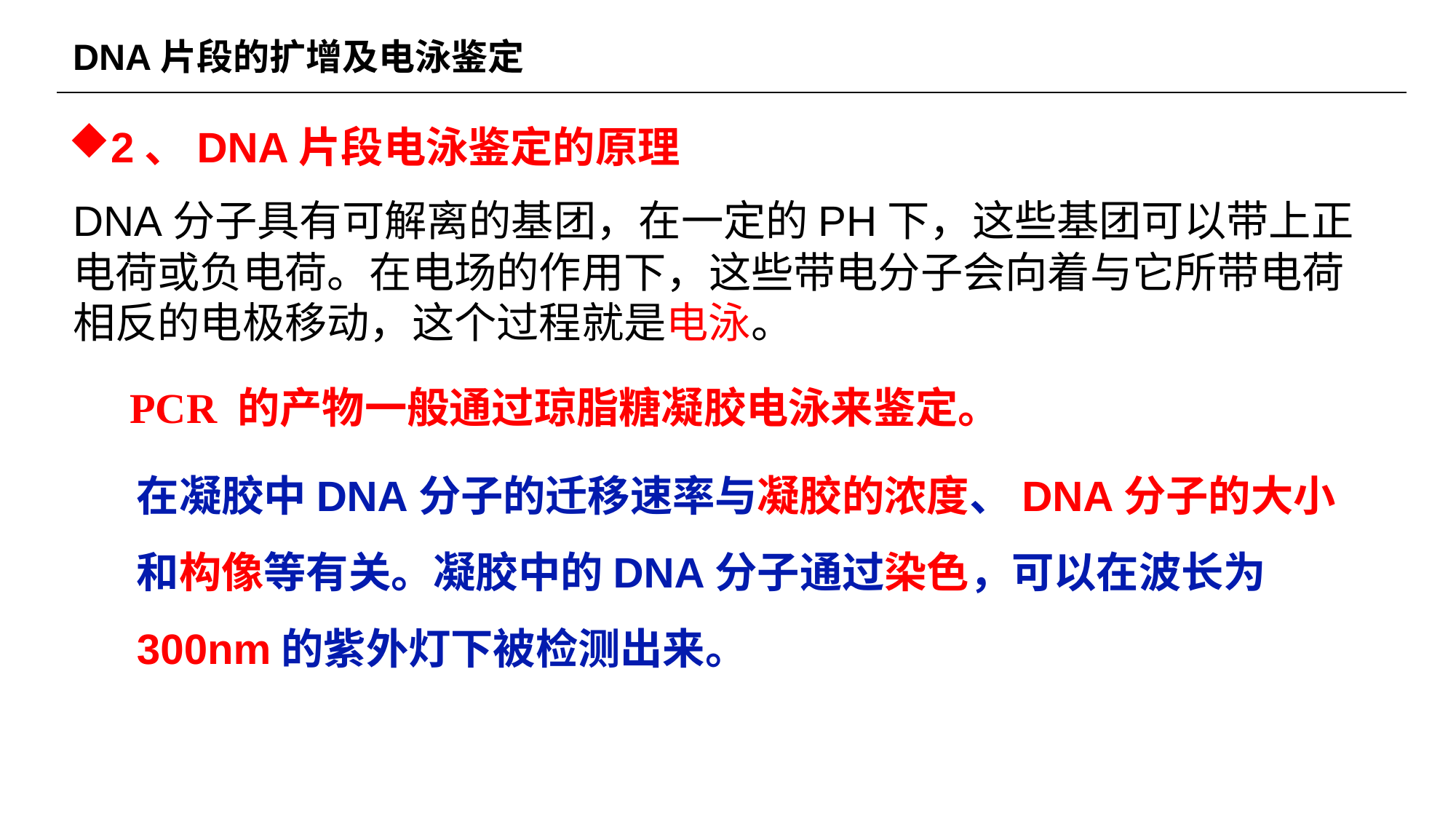

DNA片段的扩增及电泳鉴定
2、DNA片段电泳鉴定的原理
DNA分子具有可解离的基团，在一定的PH下，这些基团可以带上正电荷或负电荷。在电场的作用下，这些带电分子会向着与它所带电荷相反的电极移动，这个过程就是电泳。
PCR 的产物一般通过琼脂糖凝胶电泳来鉴定。
在凝胶中DNA分子的迁移速率与凝胶的浓度、DNA分子的大小和构像等有关。凝胶中的DNA分子通过染色，可以在波长为300nm的紫外灯下被检测出来。